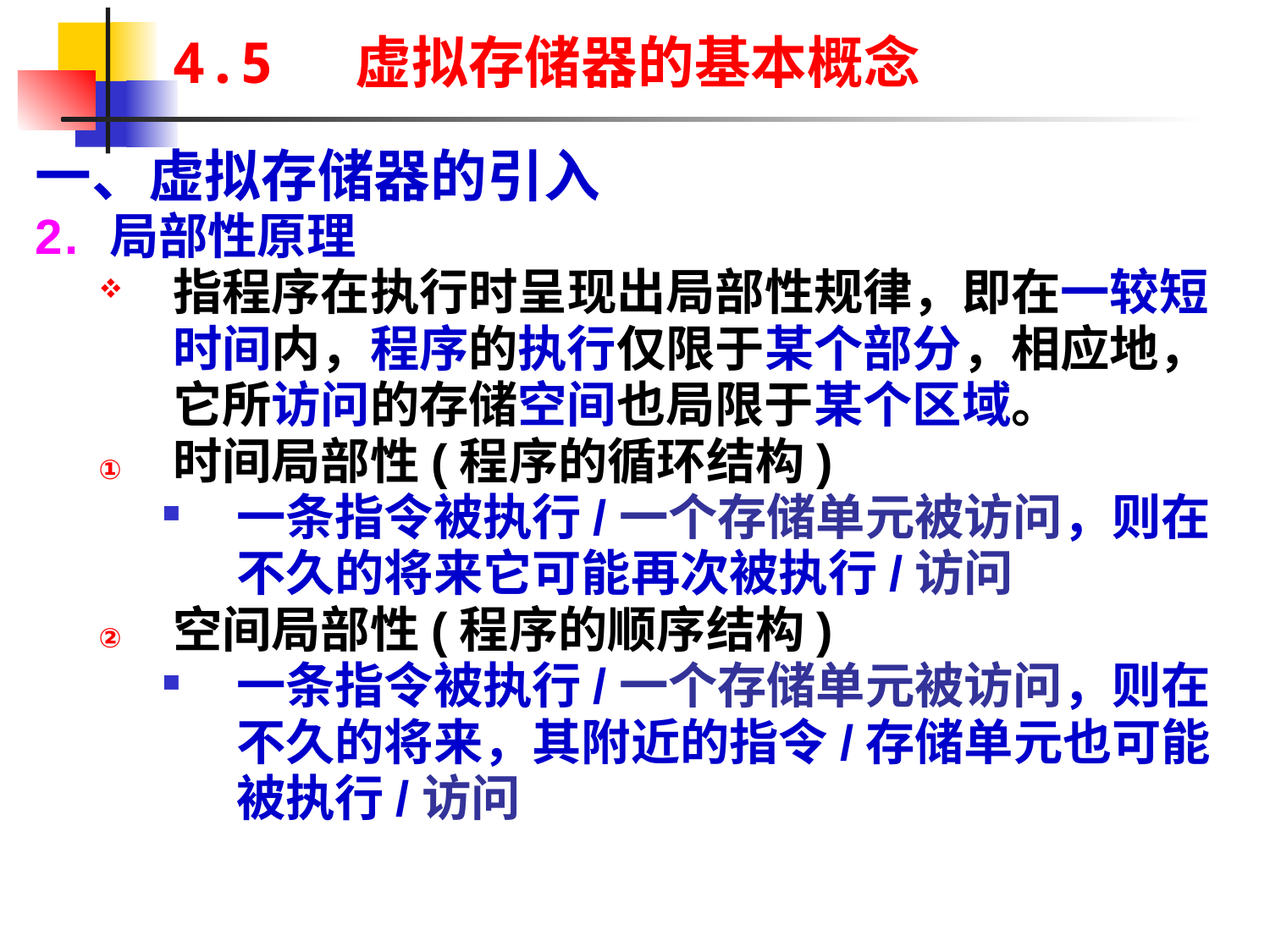

# 4.5  虚拟存储器的基本概念
一、虚拟存储器的引入
局部性原理
指程序在执行时呈现出局部性规律，即在一较短时间内，程序的执行仅限于某个部分，相应地，它所访问的存储空间也局限于某个区域。
时间局部性(程序的循环结构)
一条指令被执行/一个存储单元被访问，则在不久的将来它可能再次被执行/访问
空间局部性(程序的顺序结构)
一条指令被执行/一个存储单元被访问，则在不久的将来，其附近的指令/存储单元也可能被执行/访问